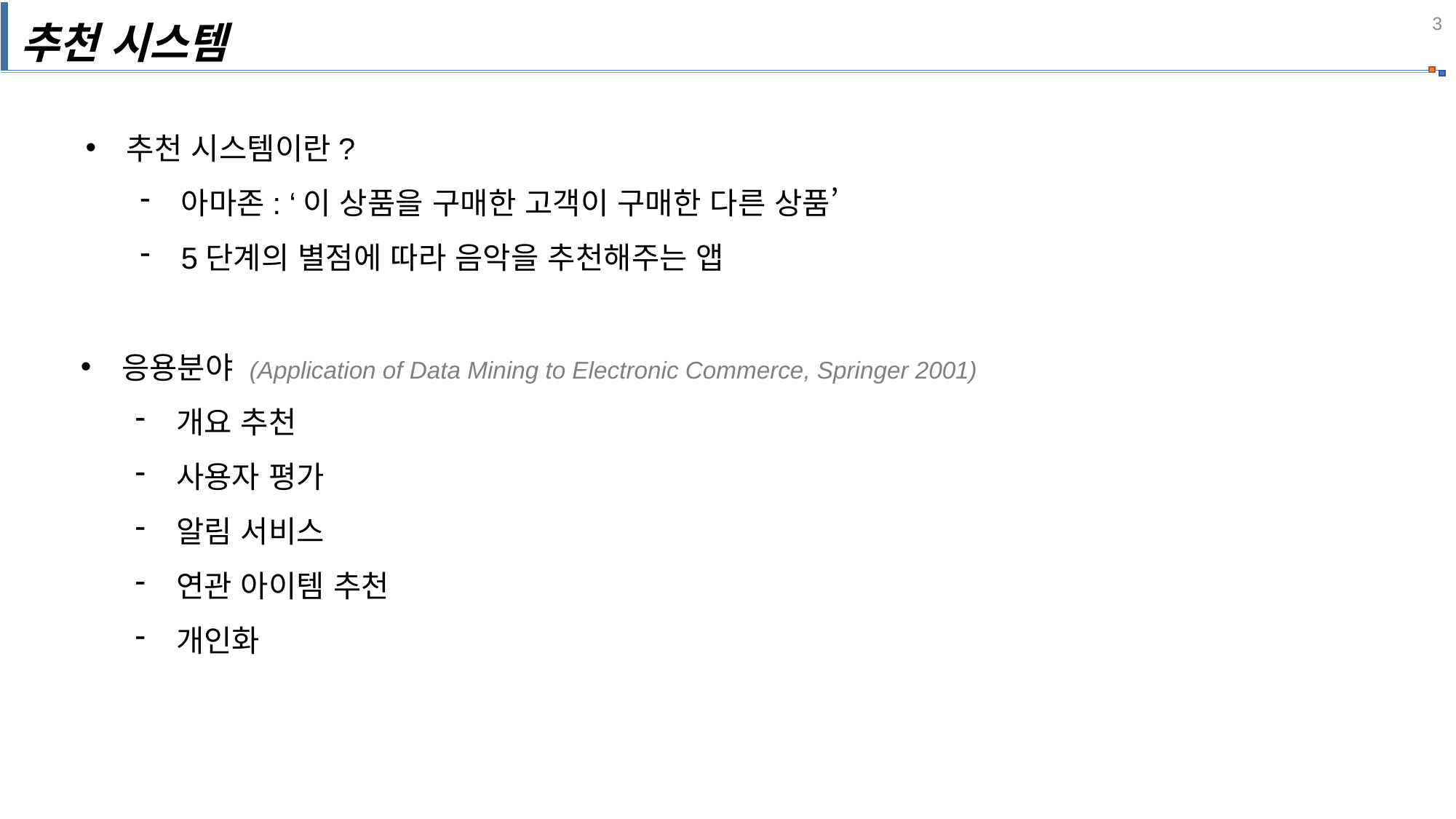

추천 시스템
추천 시스템이란?
아마존: ‘이 상품을 구매한 고객이 구매한 다른 상품’
5단계의 별점에 따라 음악을 추천해주는 앱
응용분야 (Application of Data Mining to Electronic Commerce, Springer 2001)
개요 추천
사용자 평가
알림 서비스
연관 아이템 추천
개인화